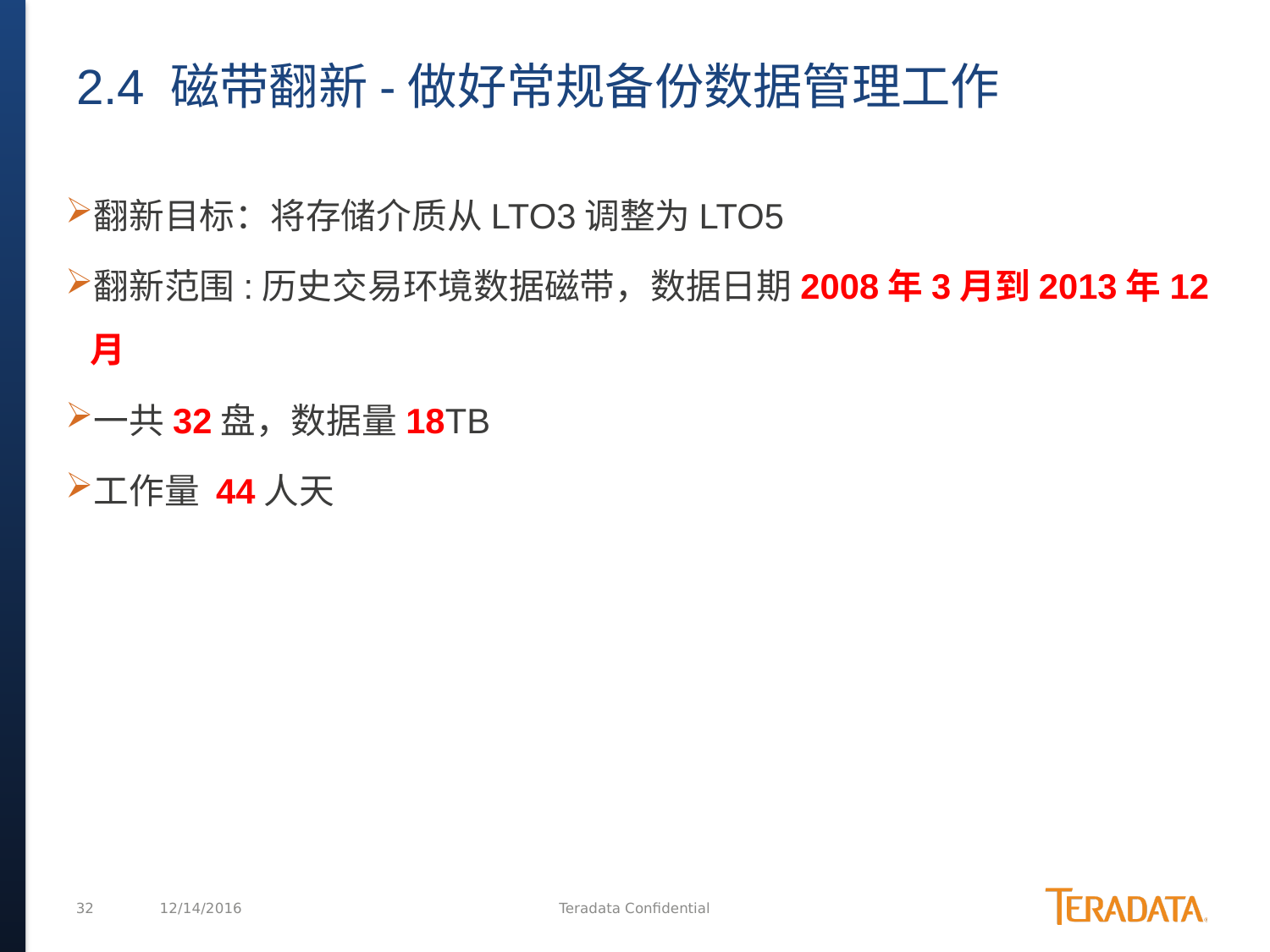

# 2.4 磁带翻新-做好常规备份数据管理工作
翻新目标：将存储介质从LTO3调整为LTO5
翻新范围:历史交易环境数据磁带，数据日期2008年3月到2013年12月
一共32盘，数据量18TB
工作量 44人天